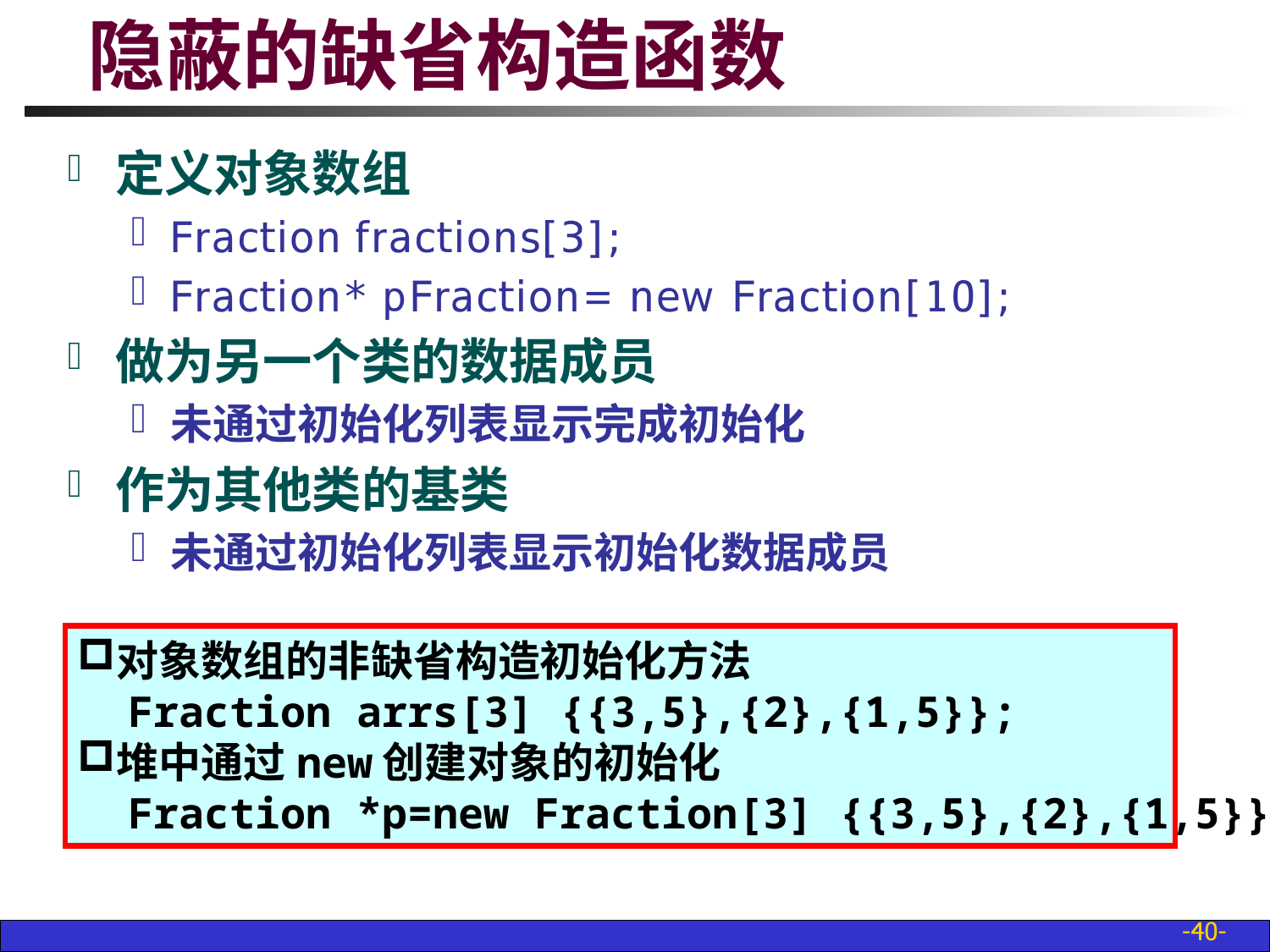

# 隐蔽的缺省构造函数
定义对象数组
Fraction fractions[3];
Fraction* pFraction= new Fraction[10];
做为另一个类的数据成员
未通过初始化列表显示完成初始化
作为其他类的基类
未通过初始化列表显示初始化数据成员
对象数组的非缺省构造初始化方法
  Fraction arrs[3] {{3,5},{2},{1,5}};
堆中通过new创建对象的初始化
  Fraction *p=new Fraction[3] {{3,5},{2},{1,5}};
-40-